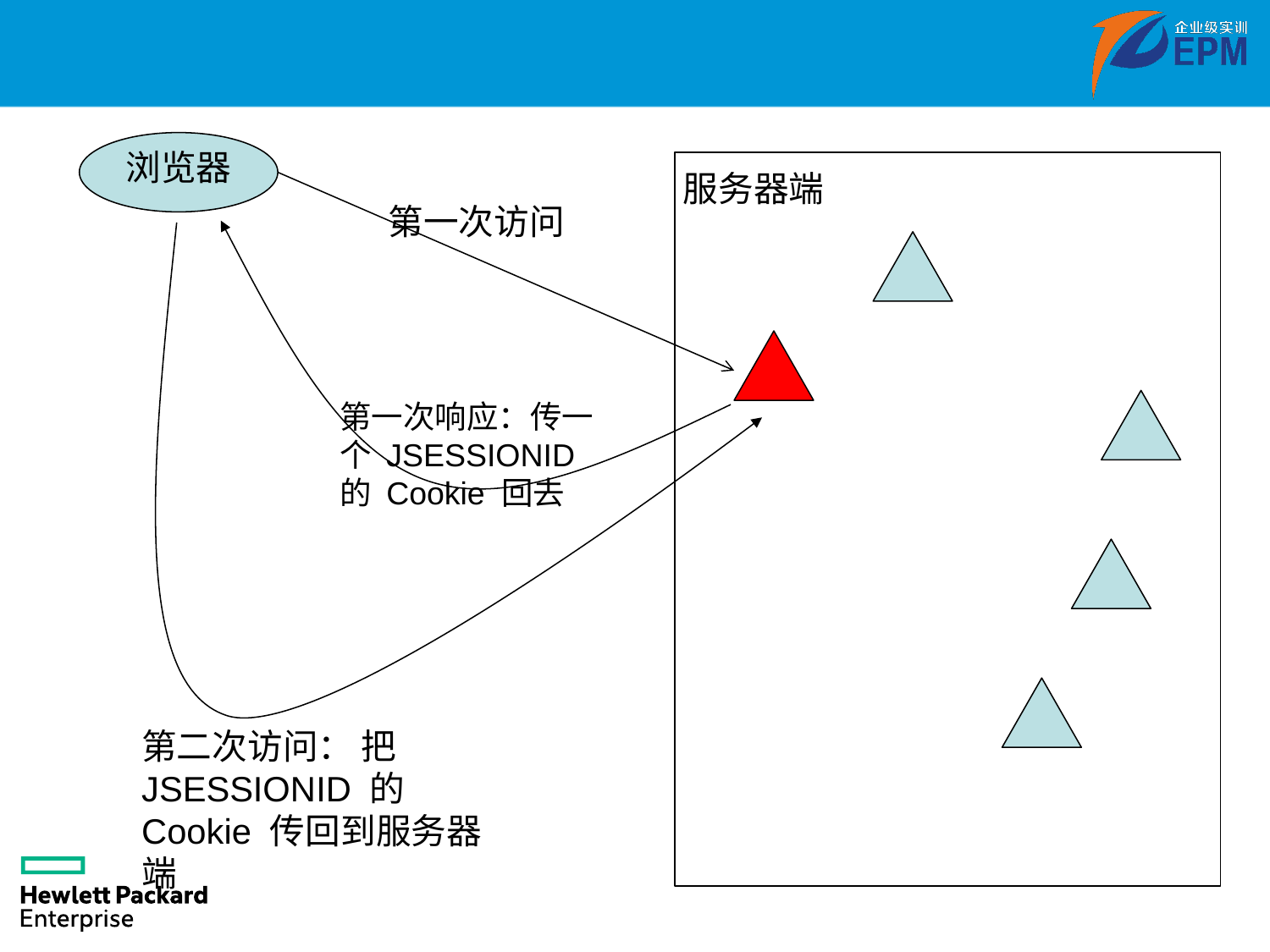

浏览器

服务器端
第一次访问

第一次响应：传一个 JSESSIONID 的 Cookie 回去

第二次访问： 把 JSESSIONID 的 Cookie 传回到服务器端